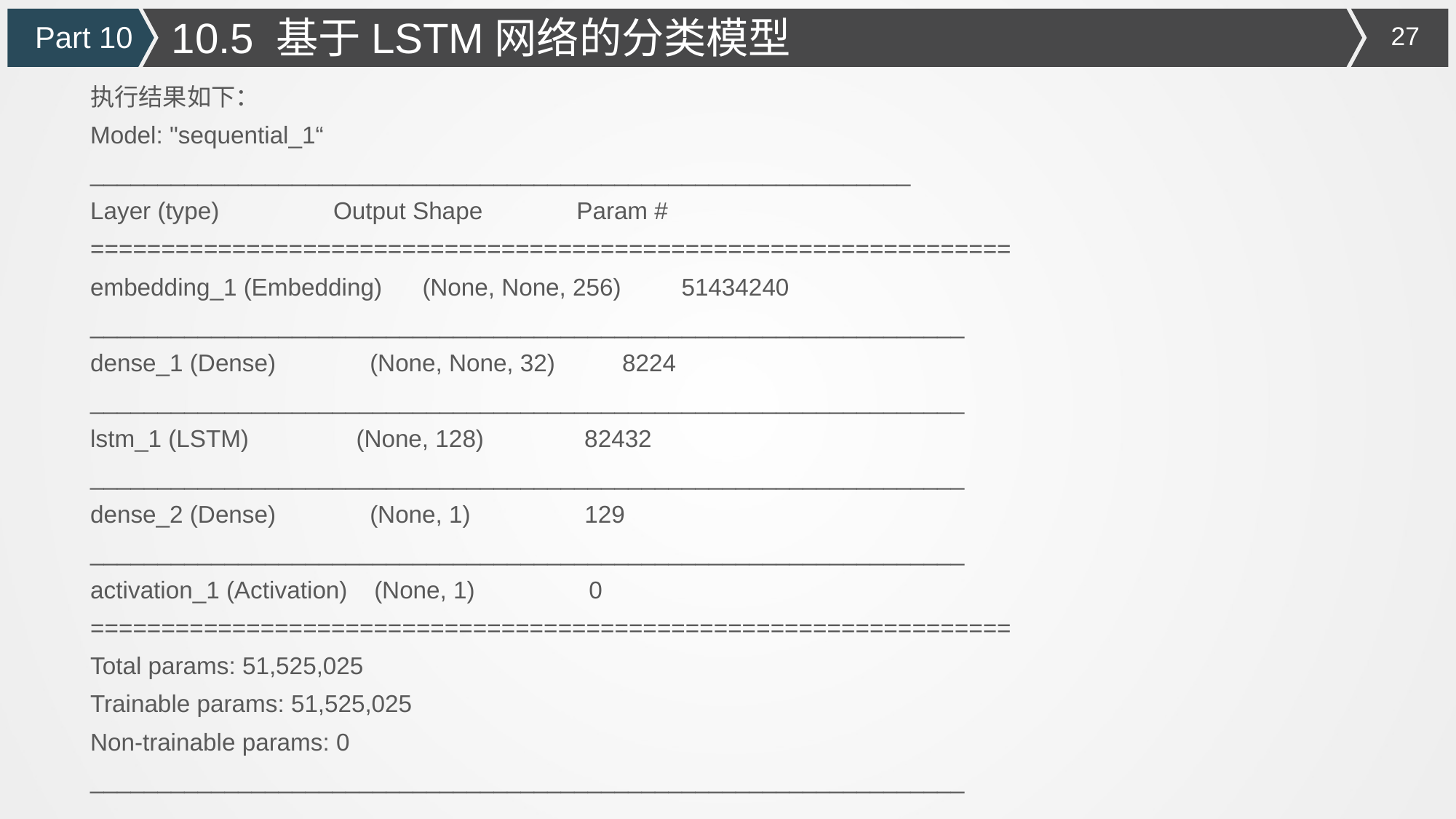

10.5 基于LSTM网络的分类模型
Part 10
执行结果如下：
Model: "sequential_1“
_____________________________________________________________
Layer (type)                 Output Shape              Param #
=================================================================
embedding_1 (Embedding)      (None, None, 256)         51434240
_________________________________________________________________
dense_1 (Dense)              (None, None, 32)          8224
_________________________________________________________________
lstm_1 (LSTM)                (None, 128)               82432
_________________________________________________________________
dense_2 (Dense)              (None, 1)                 129
_________________________________________________________________
activation_1 (Activation)    (None, 1)                 0
=================================================================
Total params: 51,525,025
Trainable params: 51,525,025
Non-trainable params: 0
_________________________________________________________________